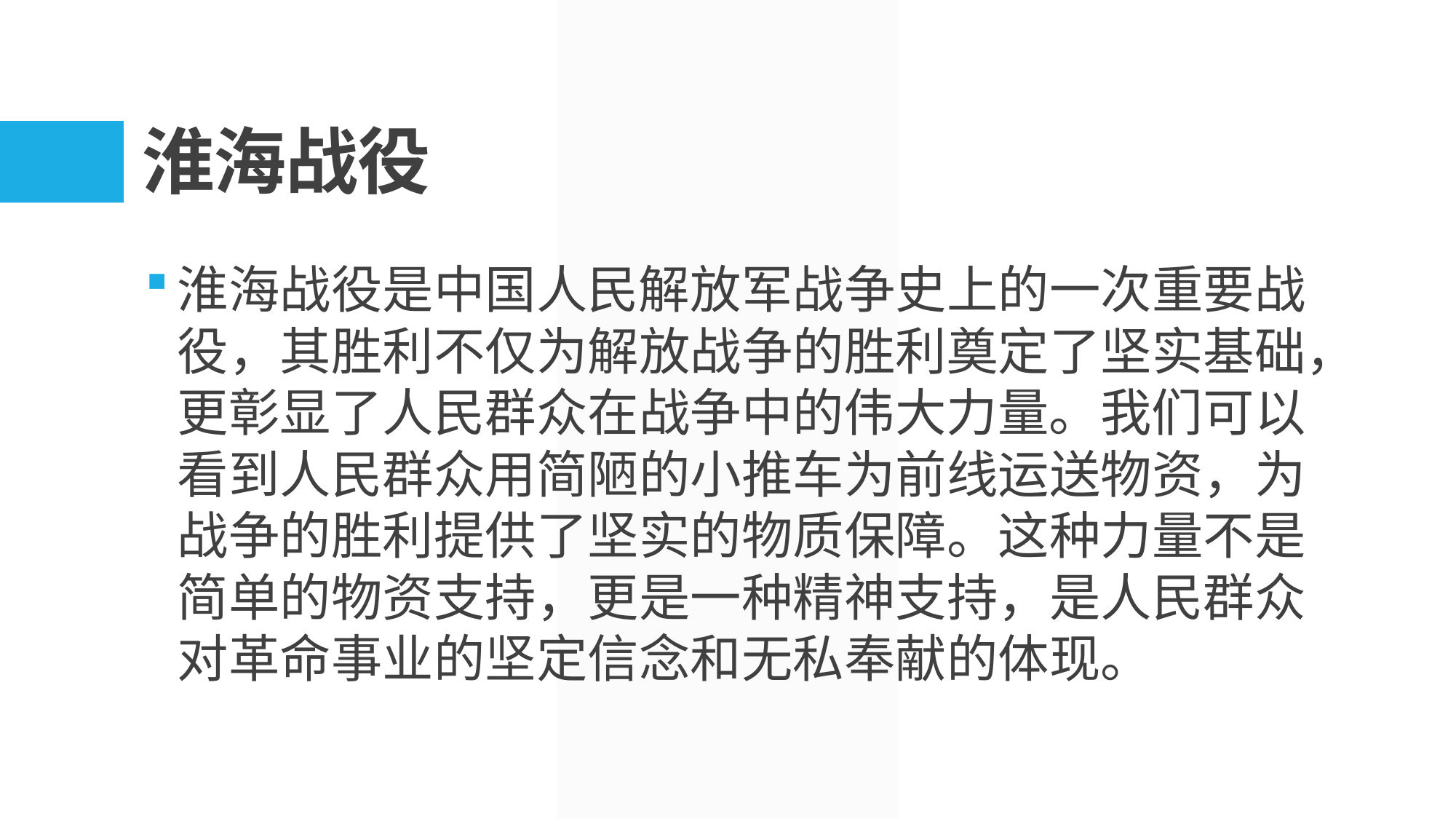

# 淮海战役

淮海战役是中国人民解放军战争史上的一次重要战役，其胜利不仅为解放战争的胜利奠定了坚实基础，更彰显了人民群众在战争中的伟大力量。我们可以看到人民群众用简陋的小推车为前线运送物资，为战争的胜利提供了坚实的物质保障。这种力量不是简单的物资支持，更是一种精神支持，是人民群众对革命事业的坚定信念和无私奉献的体现。